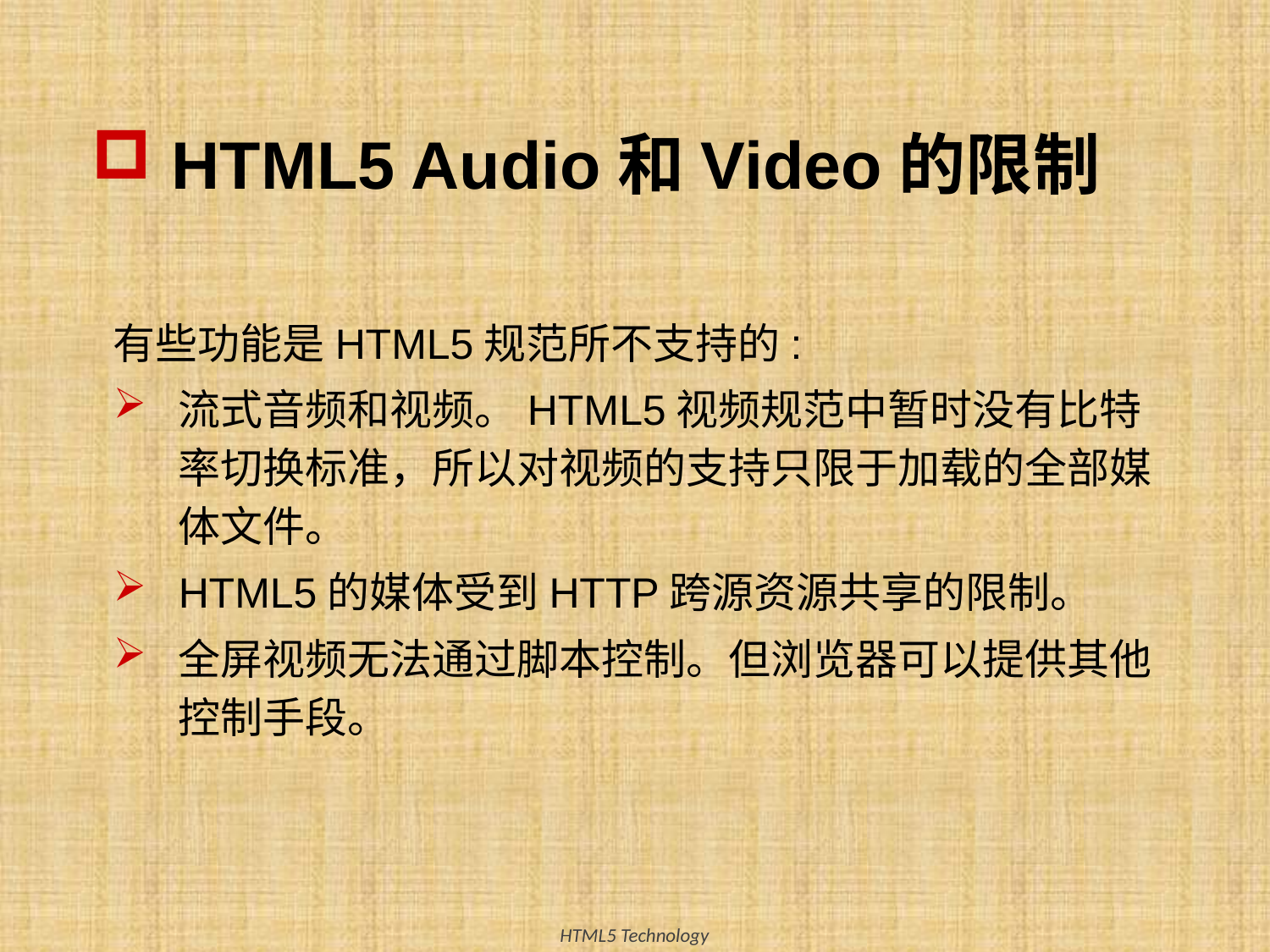

# HTML5 Audio和Video的限制
有些功能是HTML5规范所不支持的:
流式音频和视频。HTML5视频规范中暂时没有比特率切换标准，所以对视频的支持只限于加载的全部媒体文件。
HTML5的媒体受到HTTP跨源资源共享的限制。
全屏视频无法通过脚本控制。但浏览器可以提供其他控制手段。
11
HTML5 Technology